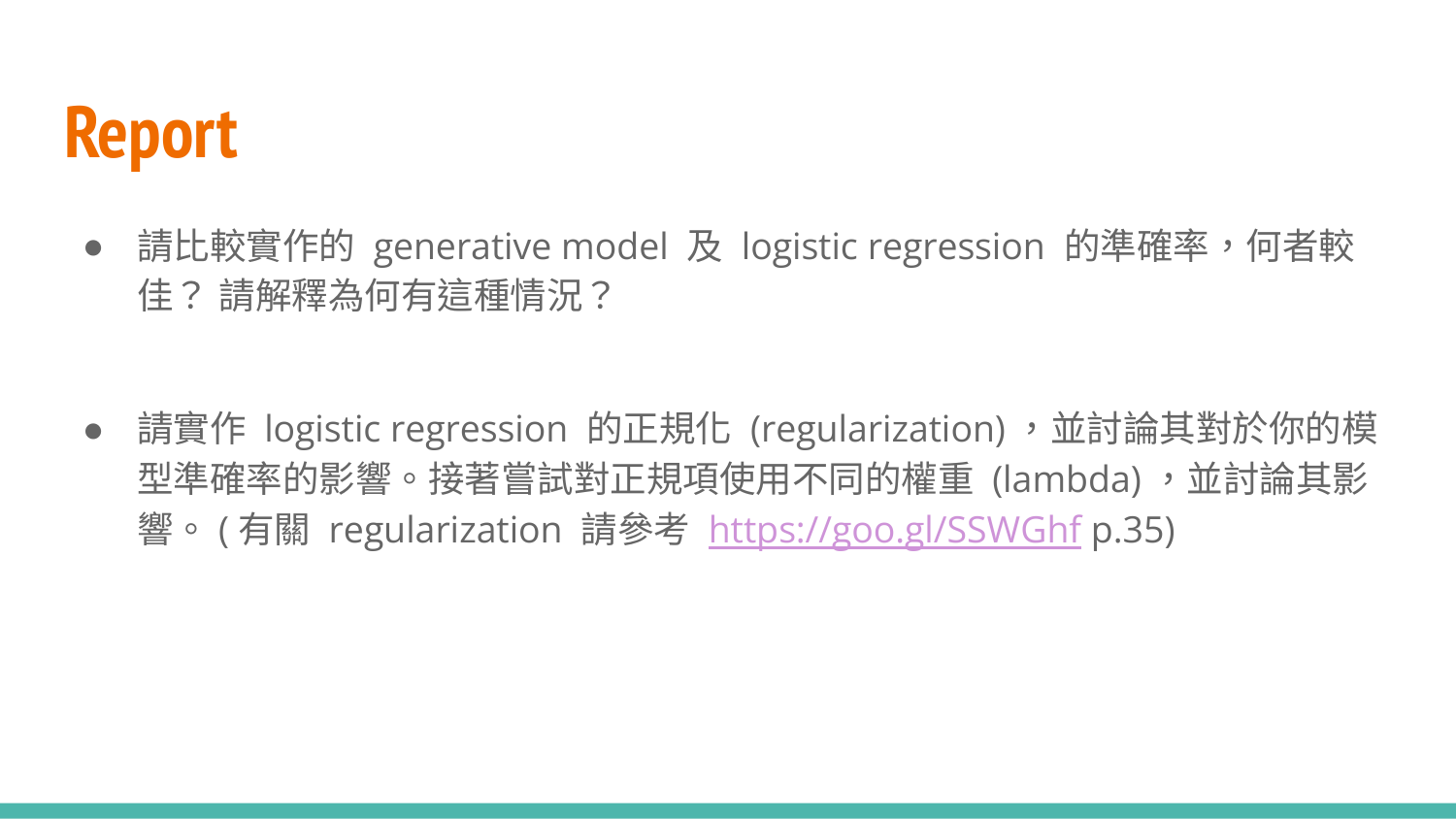

# Report
請比較實作的 generative model 及 logistic regression 的準確率，何者較佳？ 請解釋為何有這種情況？

請實作 logistic regression 的正規化 (regularization)，並討論其對於你的模型準確率的影響。接著嘗試對正規項使用不同的權重 (lambda)，並討論其影響。(有關 regularization 請參考 https://goo.gl/SSWGhf p.35)